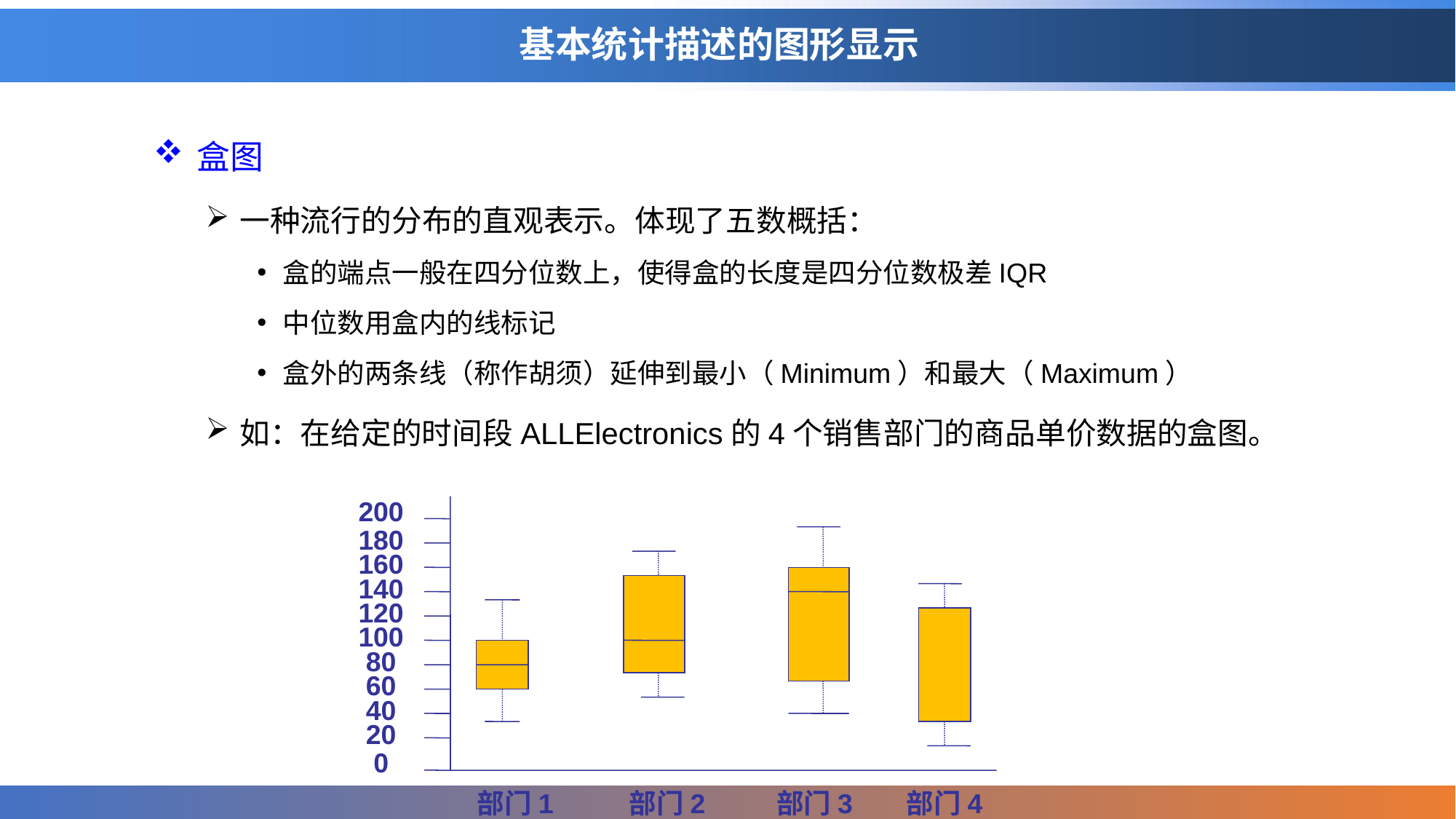

# 基本统计描述的图形显示
盒图
一种流行的分布的直观表示。体现了五数概括：
盒的端点一般在四分位数上，使得盒的长度是四分位数极差IQR
中位数用盒内的线标记
盒外的两条线（称作胡须）延伸到最小（Minimum）和最大（Maximum）
如：在给定的时间段ALLElectronics的4个销售部门的商品单价数据的盒图。

200

180

160

140

120

100

80

60

40

20

0

部门1
部门3
部门4
部门2